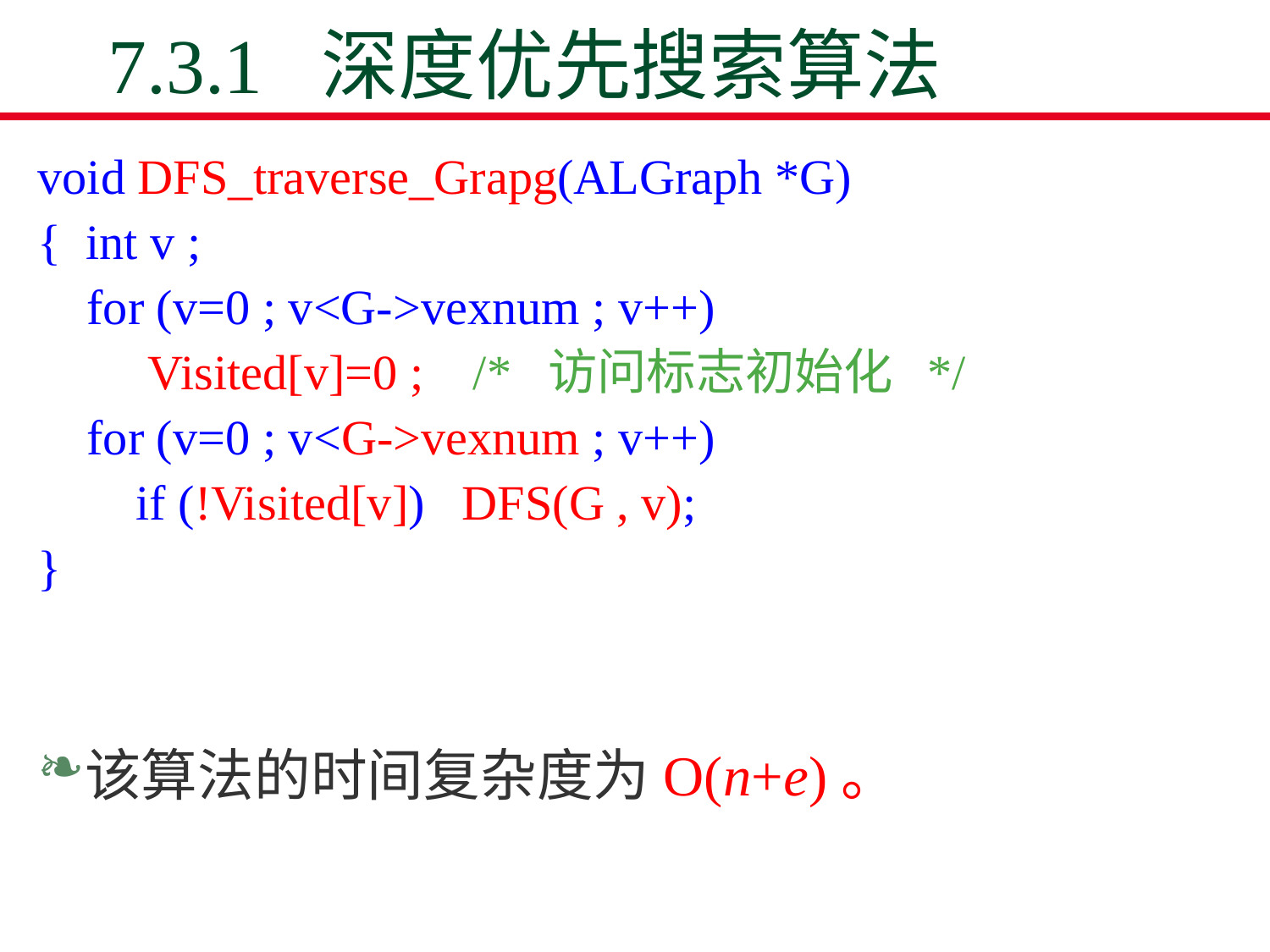

# 7.3.1  深度优先搜索算法
void DFS_traverse_Grapg(ALGraph *G)
{  int v ;
    for (v=0 ; v<G->vexnum ; v++)
         Visited[v]=0 ;    /*  访问标志初始化  */
    for (v=0 ; v<G->vexnum ; v++)
        if (!Visited[v])   DFS(G , v);
}
该算法的时间复杂度为O(n+e)。